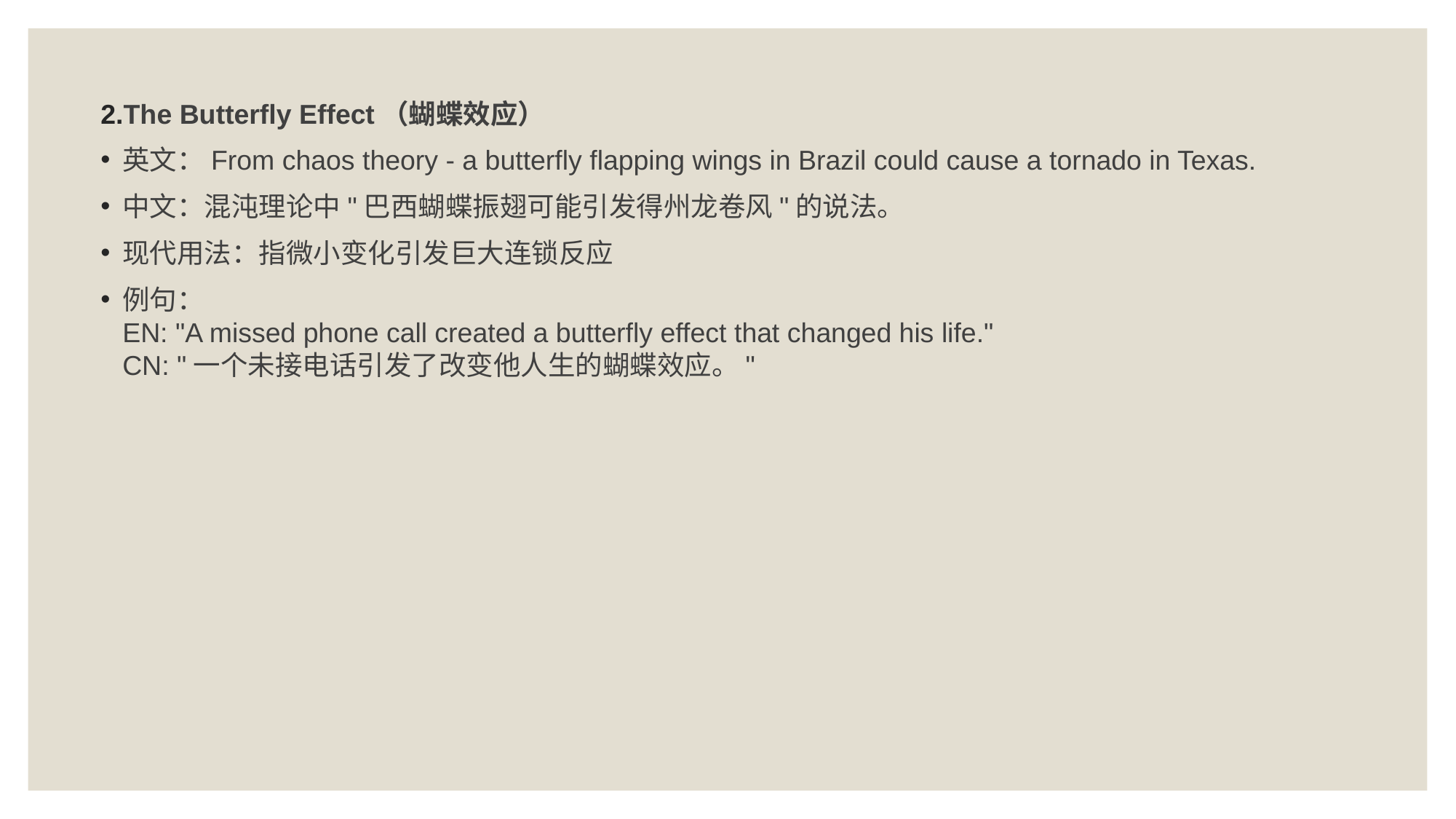

#
The Butterfly Effect（蝴蝶效应）
英文：From chaos theory - a butterfly flapping wings in Brazil could cause a tornado in Texas.
中文：混沌理论中"巴西蝴蝶振翅可能引发得州龙卷风"的说法。
现代用法：指微小变化引发巨大连锁反应
例句：
EN: "A missed phone call created a butterfly effect that changed his life."
CN: "一个未接电话引发了改变他人生的蝴蝶效应。"